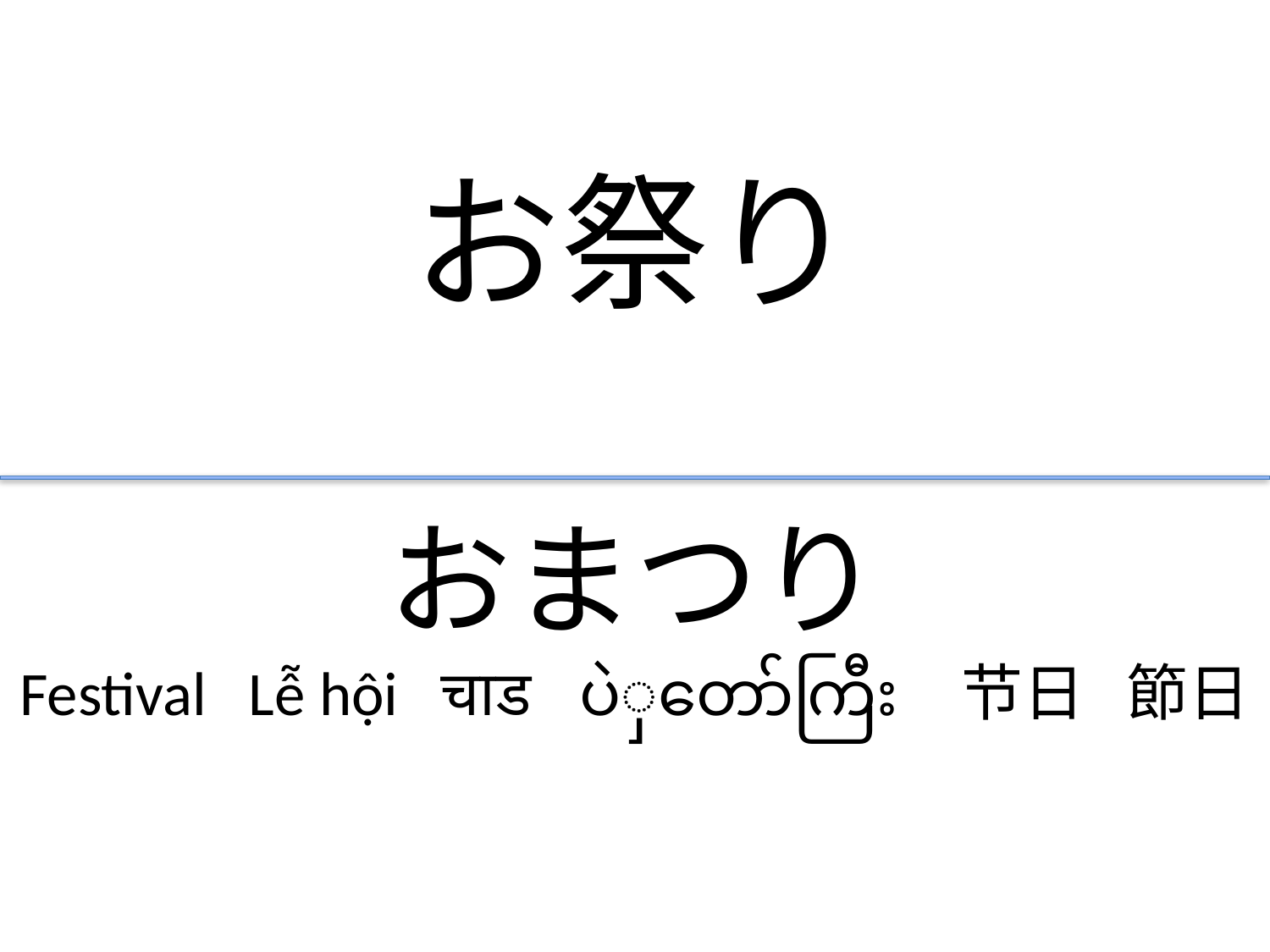

お祭り

おまつり
Festival   Lễ hội   चाड   ပဲှတော်ကြီး   节日   節日